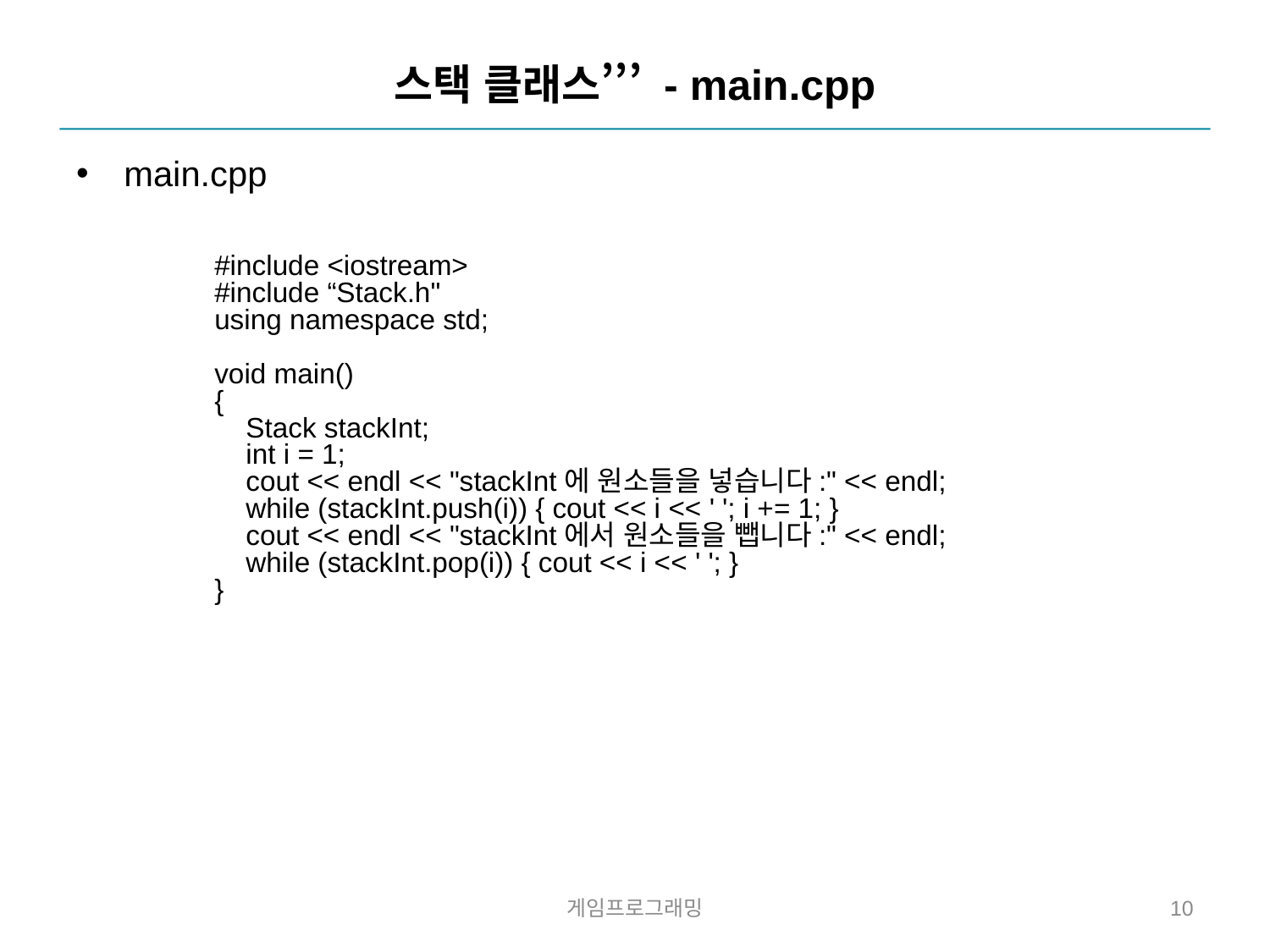

# 스택 클래스’’’ - main.cpp
main.cpp
#include <iostream>
#include “Stack.h"
using namespace std;

void main()
{
    Stack stackInt;
    int i = 1;
    cout << endl << "stackInt에 원소들을 넣습니다:" << endl;
    while (stackInt.push(i)) { cout << i << ' '; i += 1; }
    cout << endl << "stackInt에서 원소들을 뺍니다:" << endl;
    while (stackInt.pop(i)) { cout << i << ' '; }
}
게임프로그래밍
10